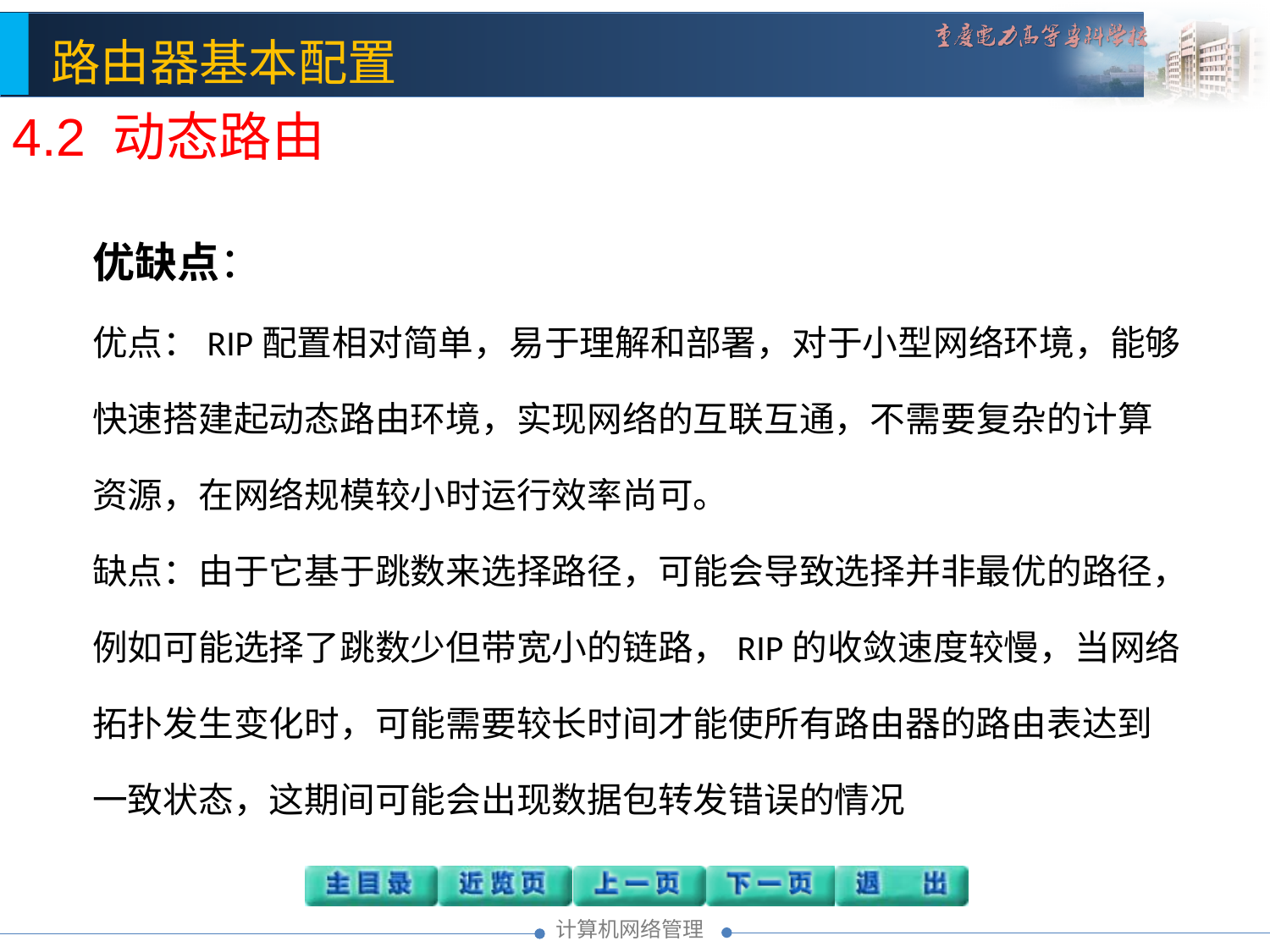

4.2 动态路由
优缺点：
优点：RIP配置相对简单，易于理解和部署，对于小型网络环境，能够快速搭建起动态路由环境，实现网络的互联互通，不需要复杂的计算资源，在网络规模较小时运行效率尚可。
缺点：由于它基于跳数来选择路径，可能会导致选择并非最优的路径，例如可能选择了跳数少但带宽小的链路，RIP的收敛速度较慢，当网络拓扑发生变化时，可能需要较长时间才能使所有路由器的路由表达到一致状态，这期间可能会出现数据包转发错误的情况